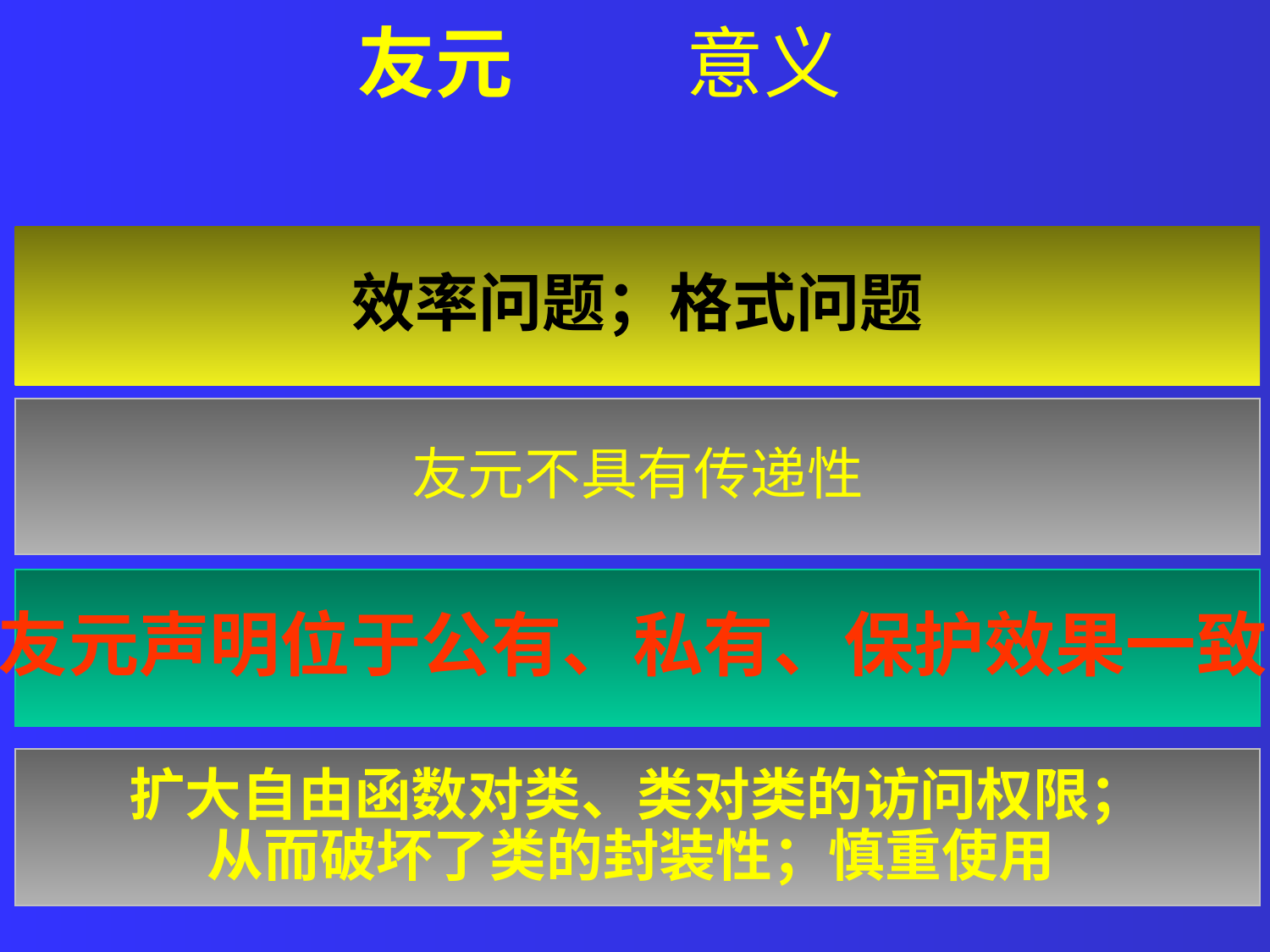

友元          意义
效率问题；格式问题
友元不具有传递性
友元声明位于公有、私有、保护效果一致
扩大自由函数对类、类对类的访问权限；
从而破坏了类的封装性；慎重使用